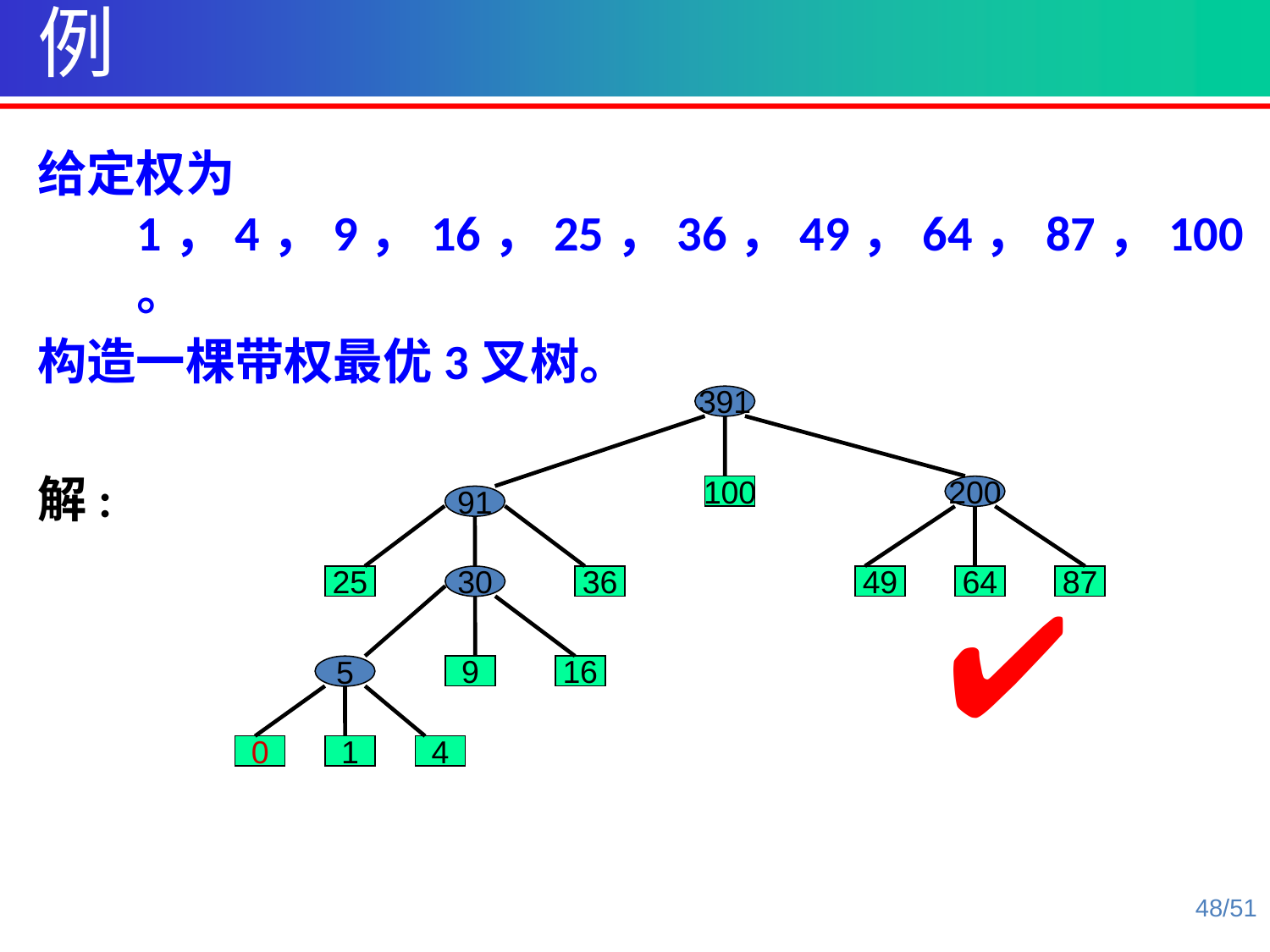

例
给定权为  1，4，9，16，25，36，49，64，87，100。
构造一棵带权最优3叉树。

解:
391

100
200
91

25
30
36
49
64
87
✔

5
9
16

0
1
4
48/51